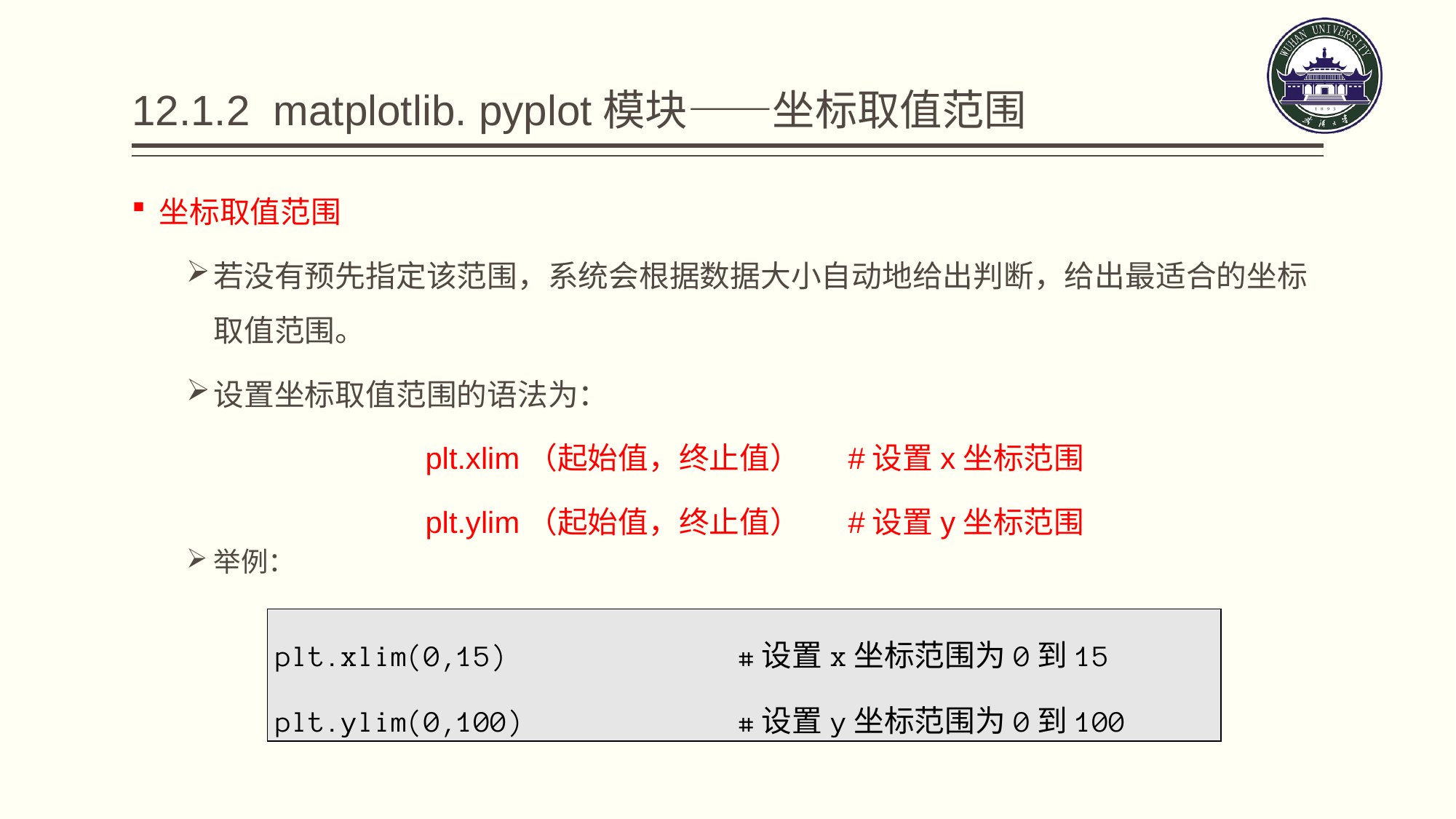

# 12.1.2  matplotlib. pyplot模块——坐标取值范围
坐标取值范围
若没有预先指定该范围，系统会根据数据大小自动地给出判断，给出最适合的坐标取值范围。
设置坐标取值范围的语法为：
plt.xlim（起始值，终止值）      #设置x坐标范围
plt.ylim（起始值，终止值）      #设置y坐标范围
举例：
| plt.xlim(0,15) #设置x坐标范围为0到15 plt.ylim(0,100) #设置y坐标范围为0到100 |
| --- |